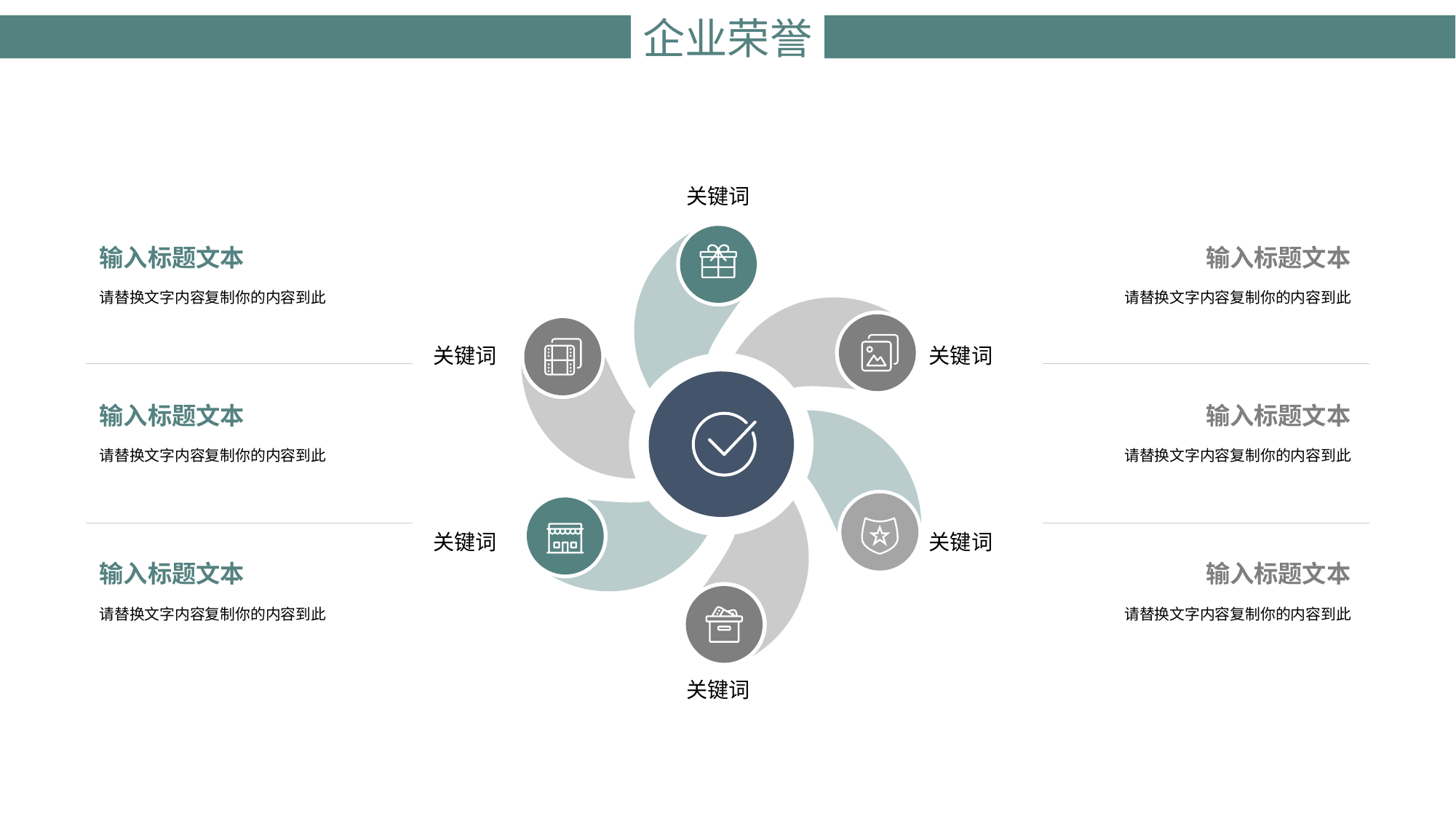

# 企业荣誉
关键词

输入标题文本
请替换文字内容复制你的内容到此

输入标题文本
请替换文字内容复制你的内容到此

输入标题文本
请替换文字内容复制你的内容到此

输入标题文本
请替换文字内容复制你的内容到此

输入标题文本
请替换文字内容复制你的内容到此

输入标题文本
请替换文字内容复制你的内容到此

关键词
关键词
关键词
关键词
关键词